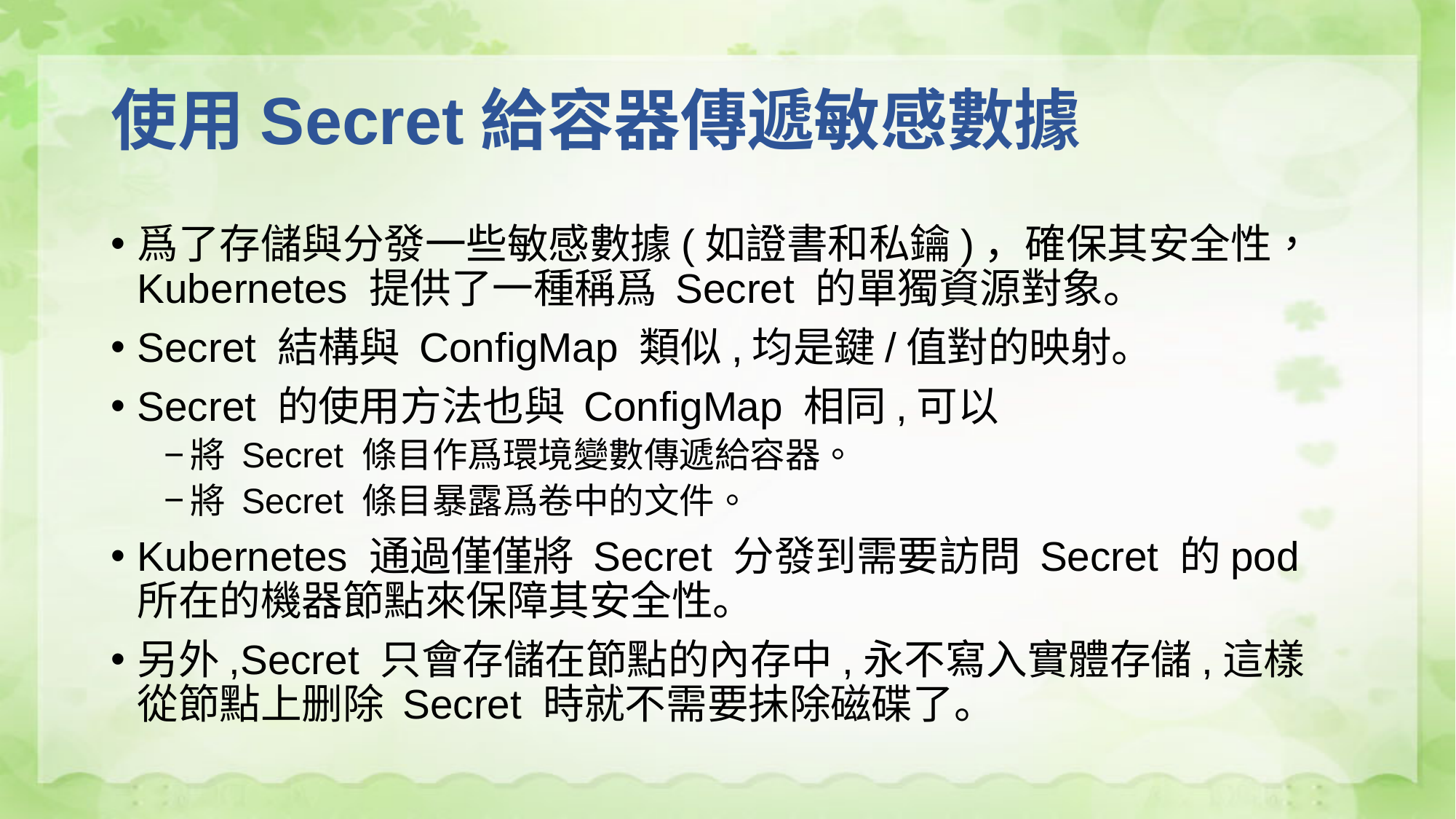

# 使用Secret給容器傳遞敏感數據
爲了存儲與分發一些敏感數據(如證書和私鑰)，確保其安全性，Kubernetes 提供了一種稱爲 Secret 的單獨資源對象。
Secret 結構與 ConfigMap 類似,均是鍵/值對的映射。
Secret 的使用方法也與 ConfigMap 相同,可以
將 Secret 條目作爲環境變數傳遞給容器。
將 Secret 條目暴露爲卷中的文件。
Kubernetes 通過僅僅將 Secret 分發到需要訪問 Secret 的pod 所在的機器節點來保障其安全性。
另外,Secret 只會存儲在節點的內存中,永不寫入實體存儲,這樣從節點上删除 Secret 時就不需要抺除磁碟了。